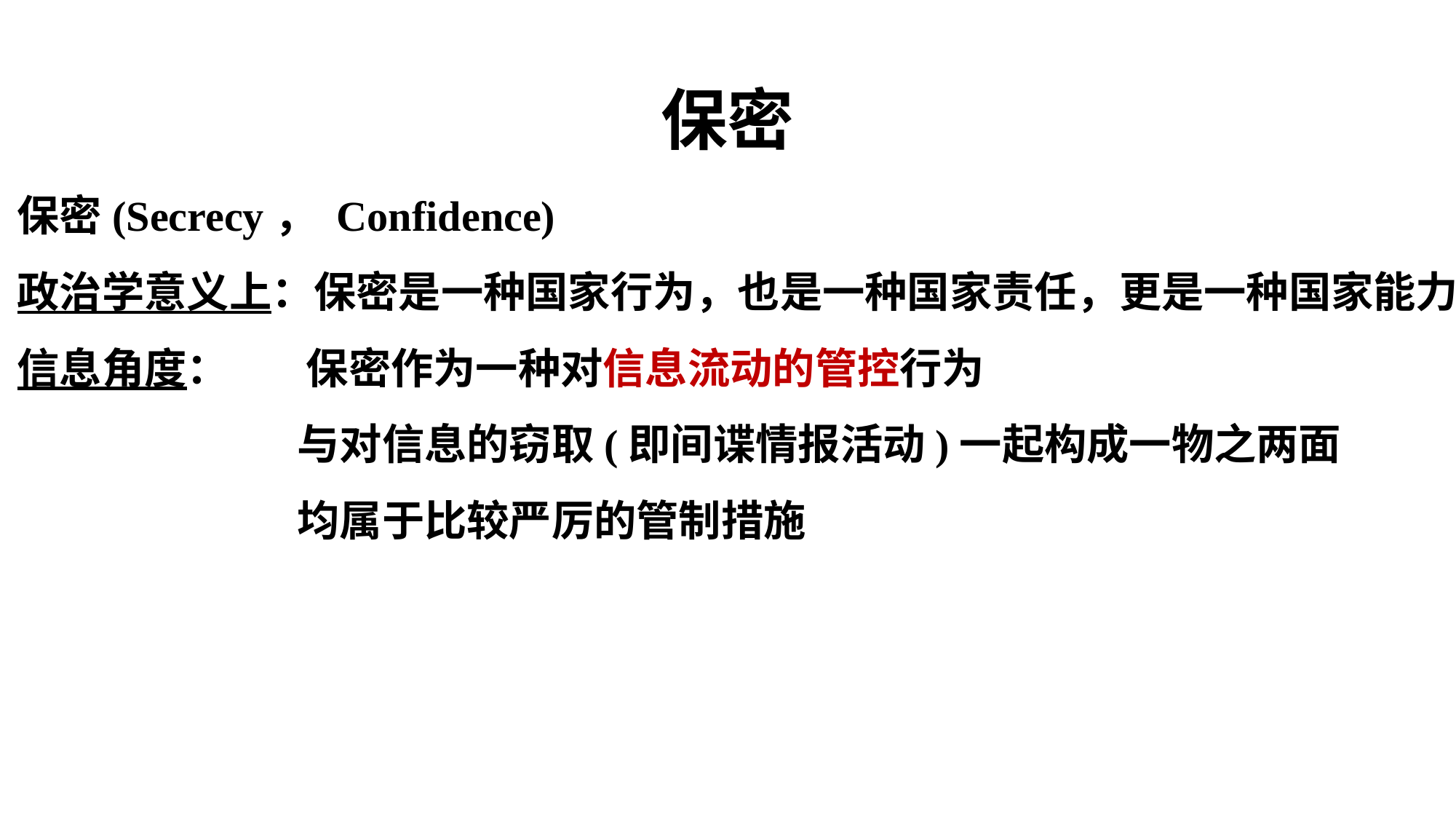

# 保密
保密(Secrecy， Confidence)
政治学意义上：保密是一种国家行为，也是一种国家责任，更是一种国家能力
信息角度：        保密作为一种对信息流动的管控行为
                            与对信息的窃取(即间谍情报活动)一起构成一物之两面
                            均属于比较严厉的管制措施